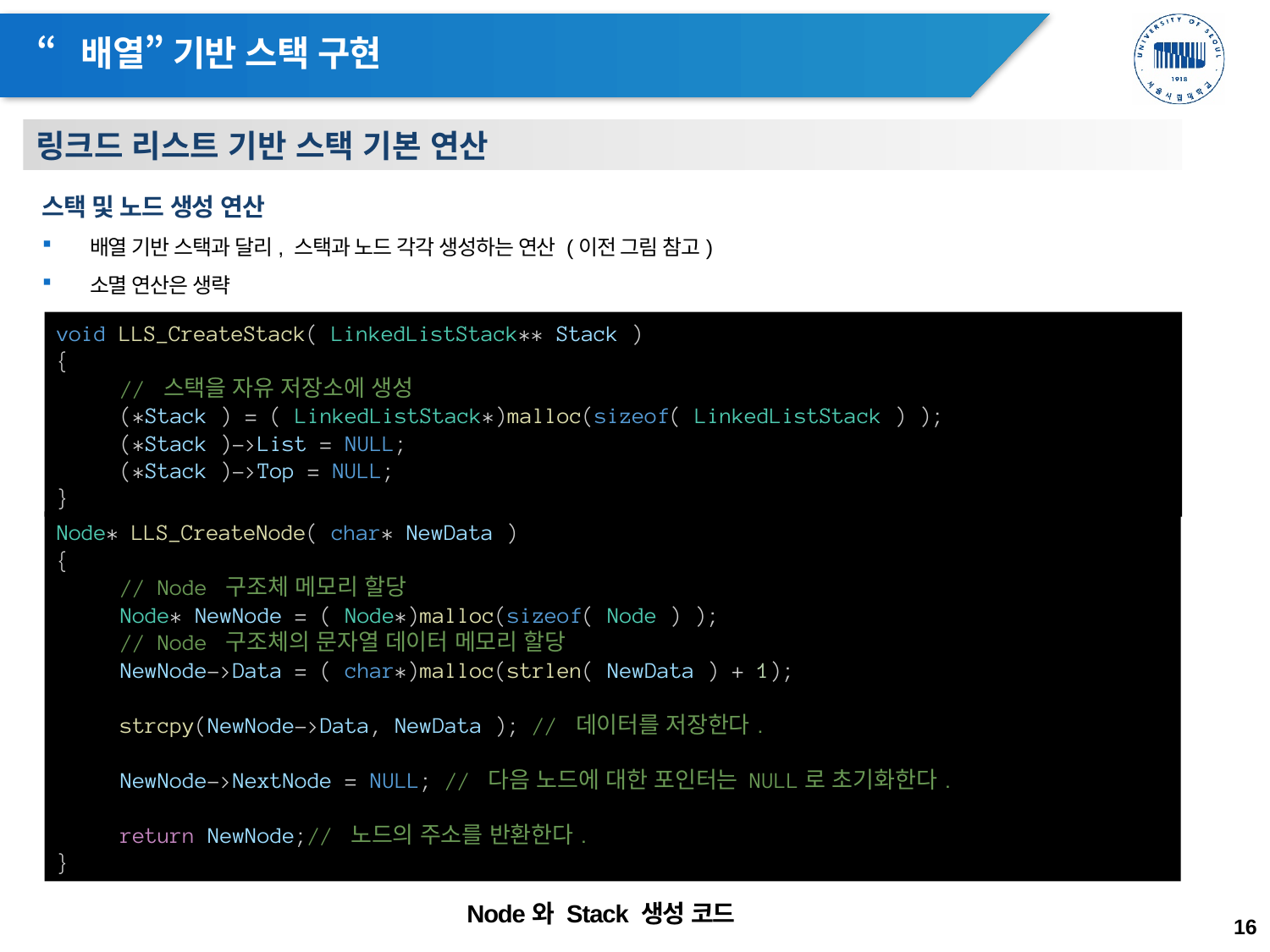

# “배열” 기반 스택 구현
링크드 리스트 기반 스택 기본 연산
스택 및 노드 생성 연산
배열 기반 스택과 달리, 스택과 노드 각각 생성하는 연산 (이전 그림 참고)
소멸 연산은 생략

void LLS_CreateStack( LinkedListStack** Stack )
{
// 스택을 자유 저장소에 생성
(*Stack ) = ( LinkedListStack*)malloc(sizeof( LinkedListStack ) );
(*Stack )->List = NULL;
(*Stack )->Top = NULL;
}
LLS_CreateStack_처음 스택을 자유저장소에 공간을 할당 함수
Node* LLS_CreateNode( char* NewData )
{
// Node 구조체 메모리 할당
Node* NewNode = ( Node*)malloc(sizeof( Node ) );
// Node 구조체의 문자열 데이터 메모리 할당
NewNode->Data = ( char*)malloc(strlen( NewData ) + 1);
strcpy(NewNode->Data, NewData ); // 데이터를 저장한다.
NewNode->NextNode = NULL; // 다음 노드에 대한 포인터는 NULL로 초기화한다.
return NewNode;// 노드의 주소를 반환한다.
}
Node와 Stack 생성 코드
16